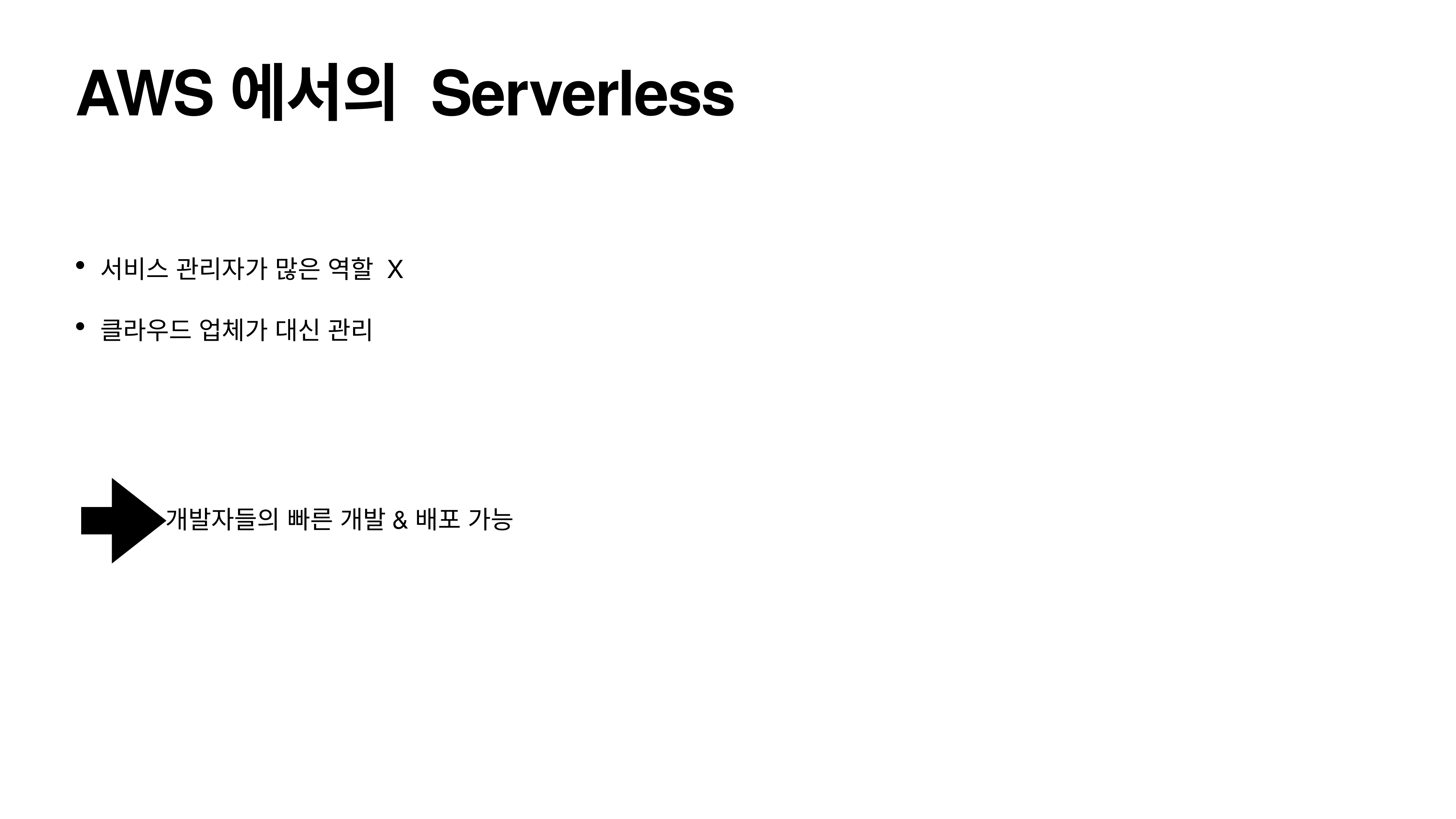

# AWS에서의 Serverless

서비스 관리자가 많은 역할 X
클라우드 업체가 대신 관리

개발자들의 빠른 개발&배포 가능